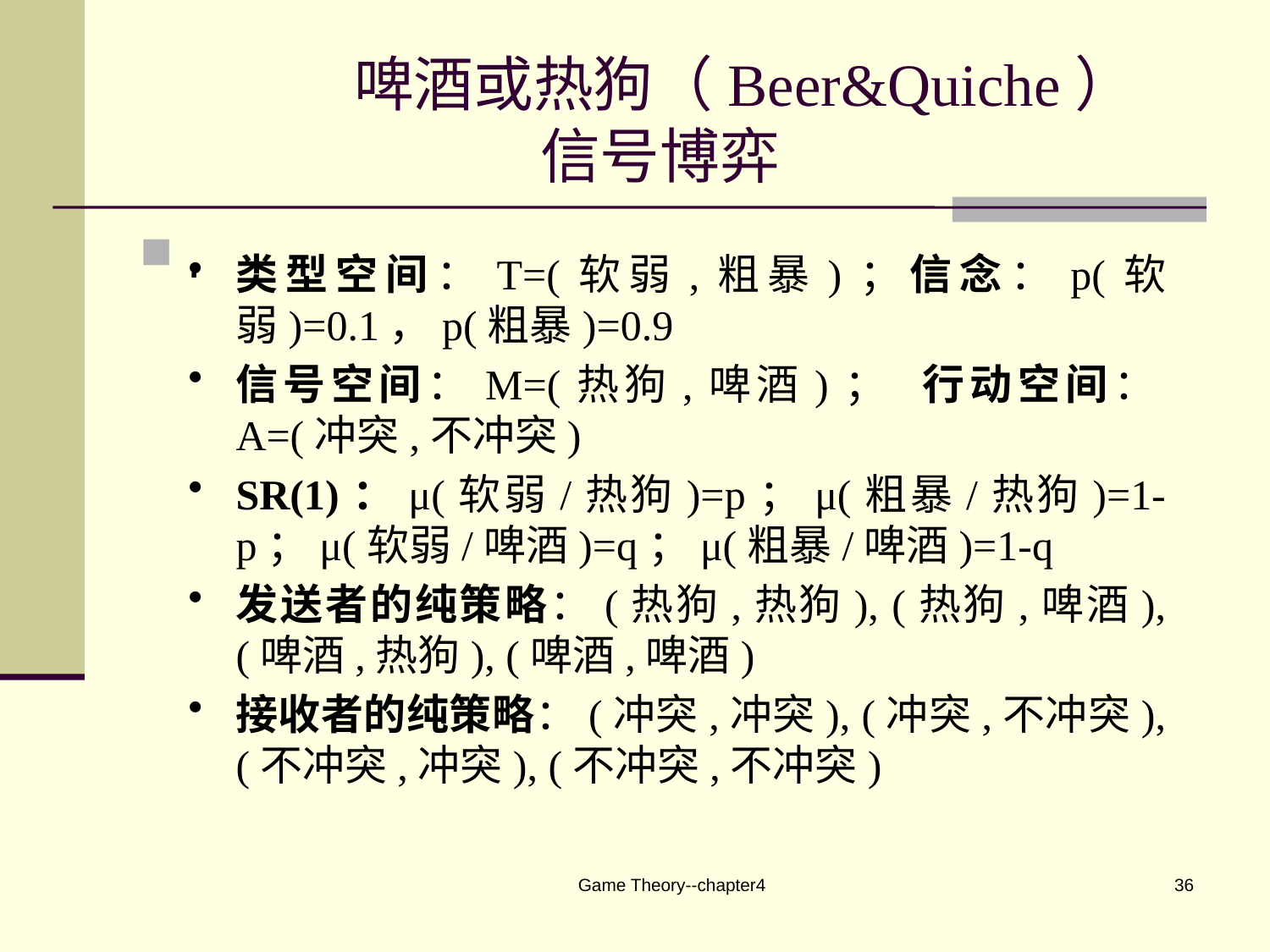

# 啤酒或热狗（Beer&Quiche） 信号博弈
.
类型空间：T=(软弱,粗暴)；信念：p(软弱)=0.1，p(粗暴)=0.9
信号空间：M=(热狗,啤酒)；  行动空间：A=(冲突,不冲突)
SR(1)：μ(软弱/热狗)=p；μ(粗暴/热狗)=1-p；μ(软弱/啤酒)=q；μ(粗暴/啤酒)=1-q
发送者的纯策略：(热狗,热狗), (热狗,啤酒), (啤酒,热狗), (啤酒,啤酒)
接收者的纯策略：(冲突,冲突), (冲突,不冲突), (不冲突,冲突), (不冲突,不冲突)
Game Theory--chapter4
36